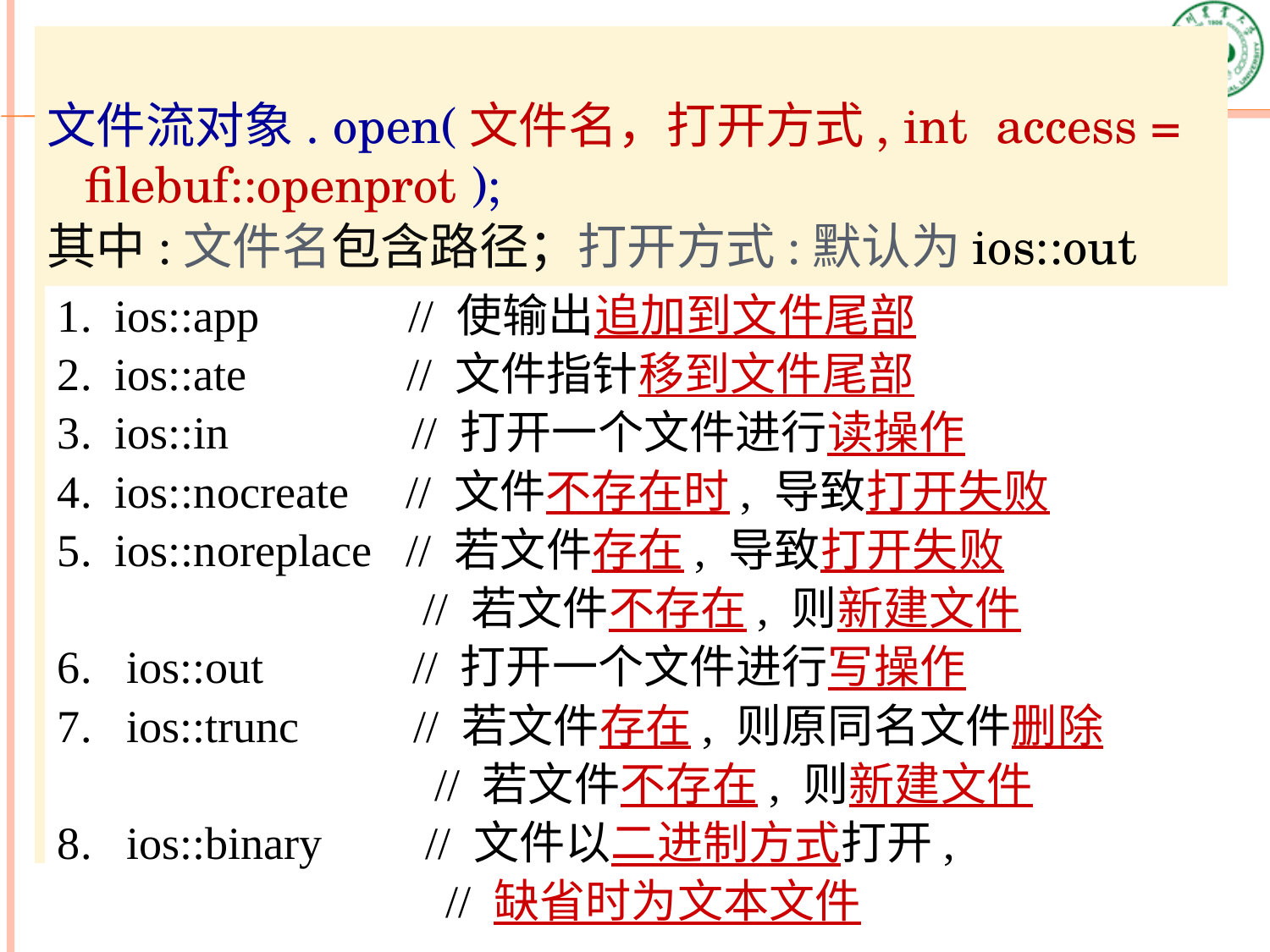

文件流对象. open(文件名，打开方式, int  access = filebuf::openprot );
其中:文件名包含路径；打开方式:默认为ios::out

1.  ios::app             // 使输出追加到文件尾部
2.  ios::ate              // 文件指针移到文件尾部
3.  ios::in                // 打开一个文件进行读操作
4.  ios::nocreate     // 文件不存在时, 导致打开失败
5.  ios::noreplace   // 若文件存在, 导致打开失败
                                // 若文件不存在, 则新建文件
6.   ios::out             // 打开一个文件进行写操作
7.   ios::trunc          // 若文件存在, 则原同名文件删除
                                 // 若文件不存在, 则新建文件
8.   ios::binary         // 文件以二进制方式打开,
                                  // 缺省时为文本文件